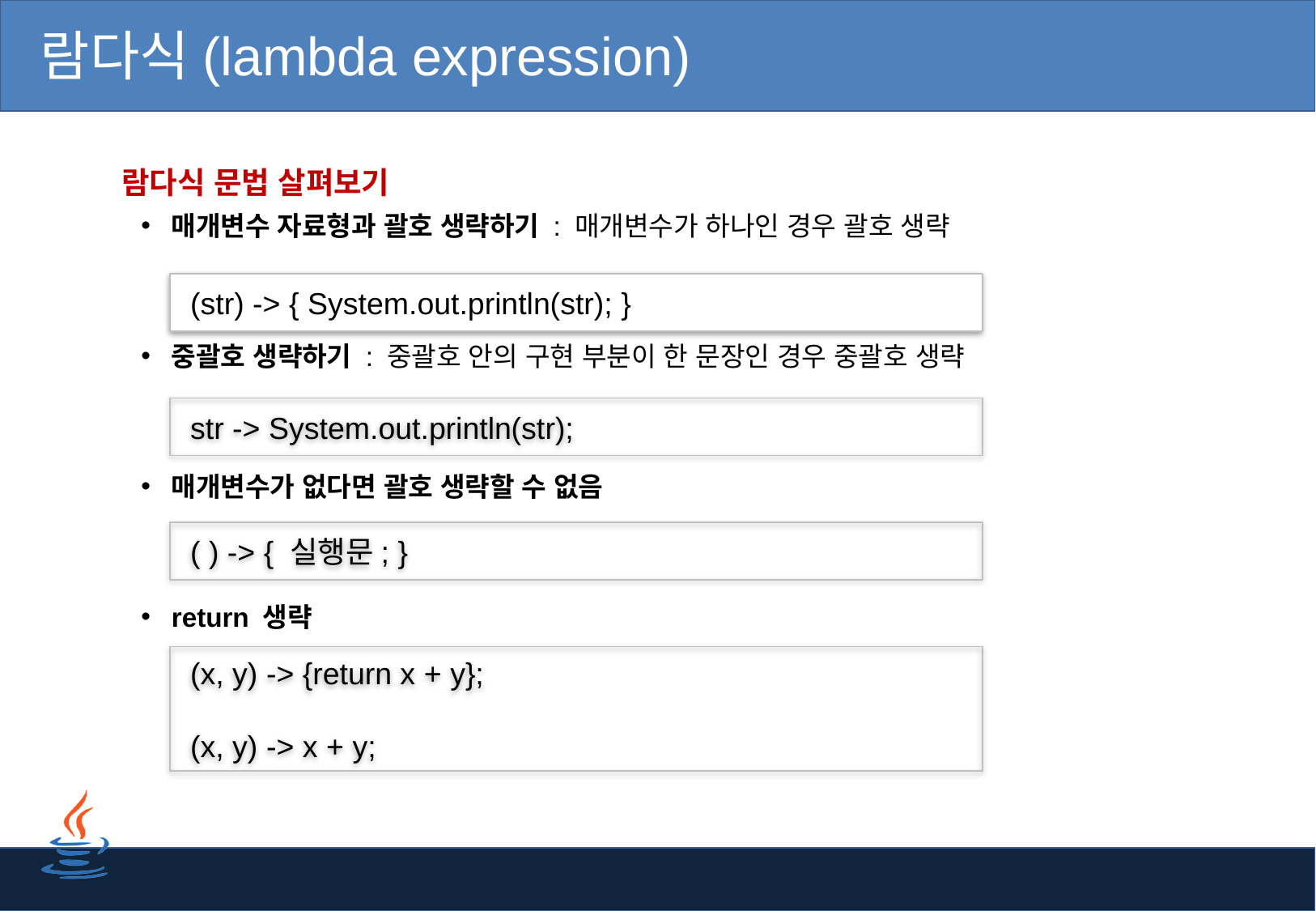

# 람다식(lambda expression)
    람다식 문법 살펴보기
매개변수 자료형과 괄호 생략하기 : 매개변수가 하나인 경우 괄호 생략

중괄호 생략하기 : 중괄호 안의 구현 부분이 한 문장인 경우 중괄호 생략

매개변수가 없다면 괄호 생략할 수 없음

return 생략

 (str) -> { System.out.println(str); }
 str -> System.out.println(str);
 ( ) -> { 실행문; }
 (x, y) -> {return x + y};

 (x, y) -> x + y;
3